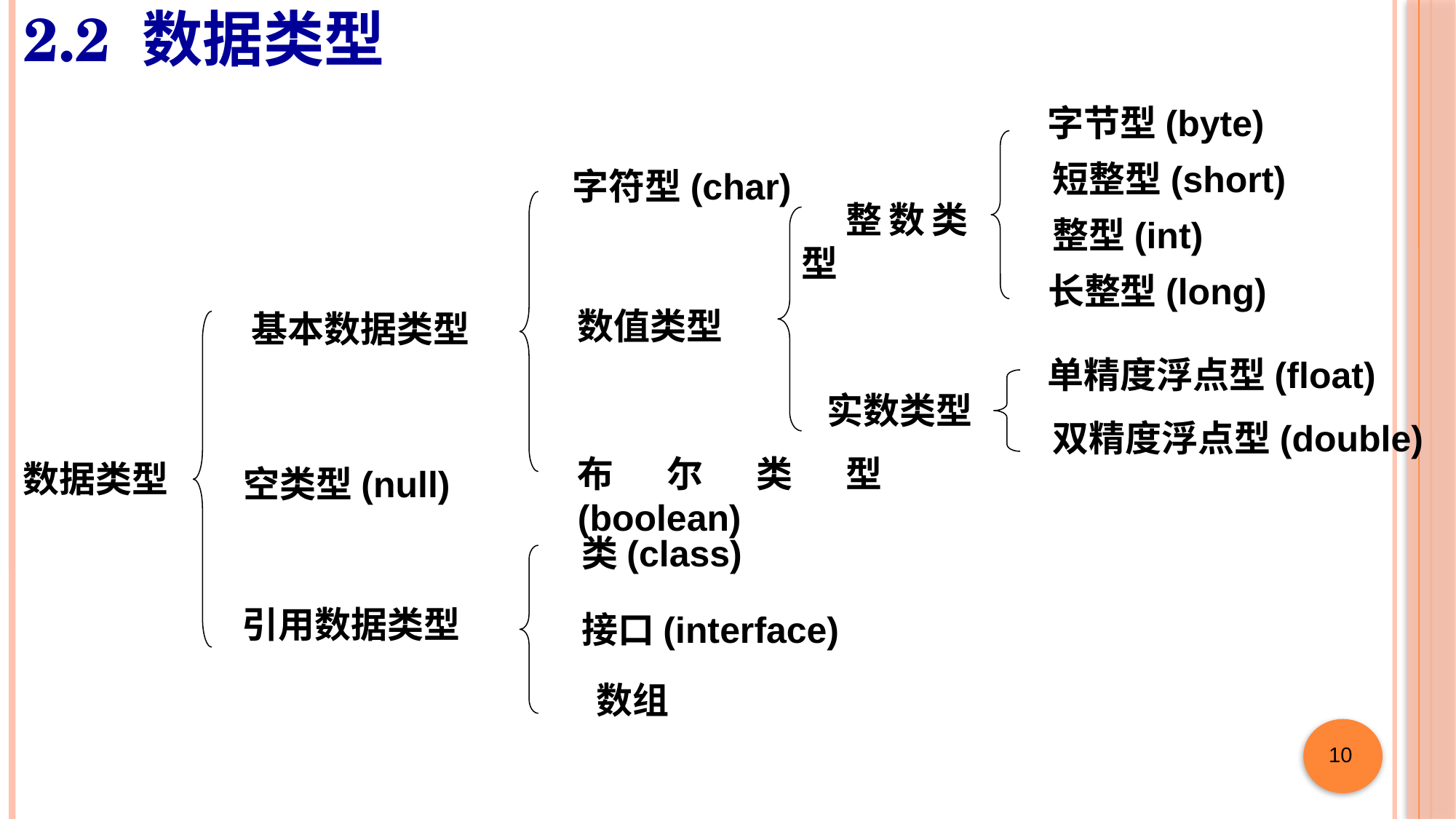

# 2.2 数据类型
 字节型(byte)

 短整型(short)
字符型(char)

  整数类型

 整型(int)
  长整型(long)
数值类型
基本数据类型

 单精度浮点型(float)

  实数类型
 双精度浮点型(double)
布尔类型(boolean)
数据类型
空类型(null)
  类(class)

 引用数据类型
  接口(interface)
数组
10